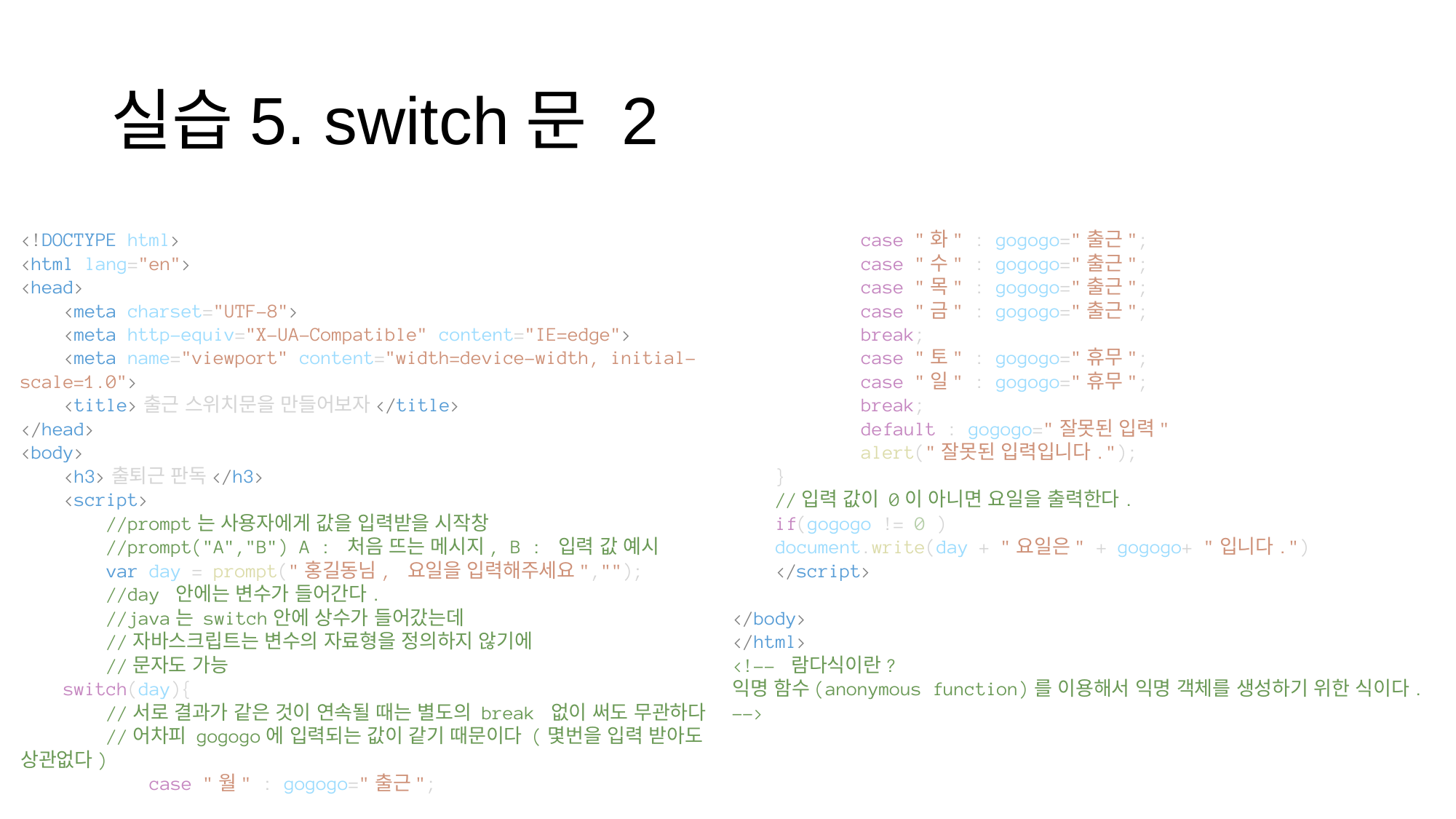

# 실습5. switch문 2
<!DOCTYPE html>
<html lang="en">
<head>
    <meta charset="UTF-8">
    <meta http-equiv="X-UA-Compatible" content="IE=edge">
    <meta name="viewport" content="width=device-width, initial-scale=1.0">
    <title>출근 스위치문을 만들어보자</title>
</head>
<body>
    <h3>출퇴근 판독</h3>
    <script>
        //prompt는 사용자에게 값을 입력받을 시작창
        //prompt("A","B") A : 처음 뜨는 메시지, B : 입력 값 예시
        var day = prompt("홍길동님, 요일을 입력해주세요","");
        //day 안에는 변수가 들어간다.
        //java는 switch안에 상수가 들어갔는데
        //자바스크립트는 변수의 자료형을 정의하지 않기에
        //문자도 가능
    switch(day){
        //서로 결과가 같은 것이 연속될 때는 별도의 break 없이 써도 무관하다
        //어차피 gogogo에 입력되는 값이 같기 때문이다 (몇번을 입력 받아도 상관없다)
            case "월" : gogogo="출근";
            case "화" : gogogo="출근";
            case "수" : gogogo="출근";
            case "목" : gogogo="출근";
            case "금" : gogogo="출근";
            break;
            case "토" : gogogo="휴무";
            case "일" : gogogo="휴무";
            break;
            default : gogogo="잘못된 입력"
            alert("잘못된 입력입니다.");
    }
    //입력 값이 0이 아니면 요일을 출력한다.
    if(gogogo != 0 )
    document.write(day + "요일은" + gogogo+ "입니다.")
    </script>

</body>
</html>
<!-- 람다식이란?
익명 함수(anonymous function)를 이용해서 익명 객체를 생성하기 위한 식이다. -->